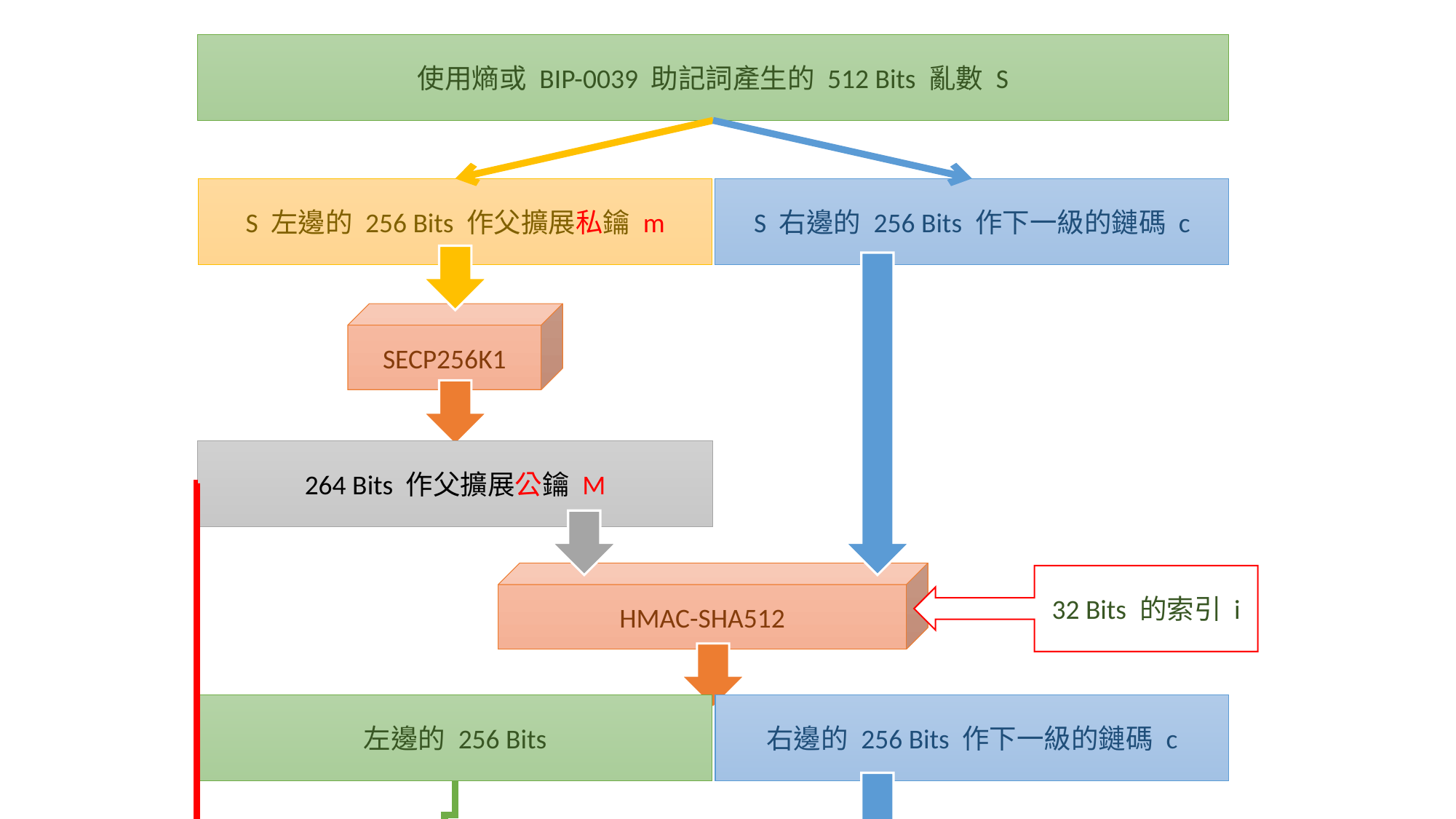

使用熵或 BIP-0039 助記詞產生的 512 Bits 亂數 S
S 左邊的 256 Bits 作父擴展私鑰 m
S 右邊的 256 Bits 作下一級的鏈碼 c

SECP256K1

264 Bits 作父擴展公鑰 M

HMAC-SHA512
32 Bits 的索引 i

左邊的 256 Bits
右邊的 256 Bits 作下一級的鏈碼 c
㊉

256 Bits 子公鑰（M / i）
…